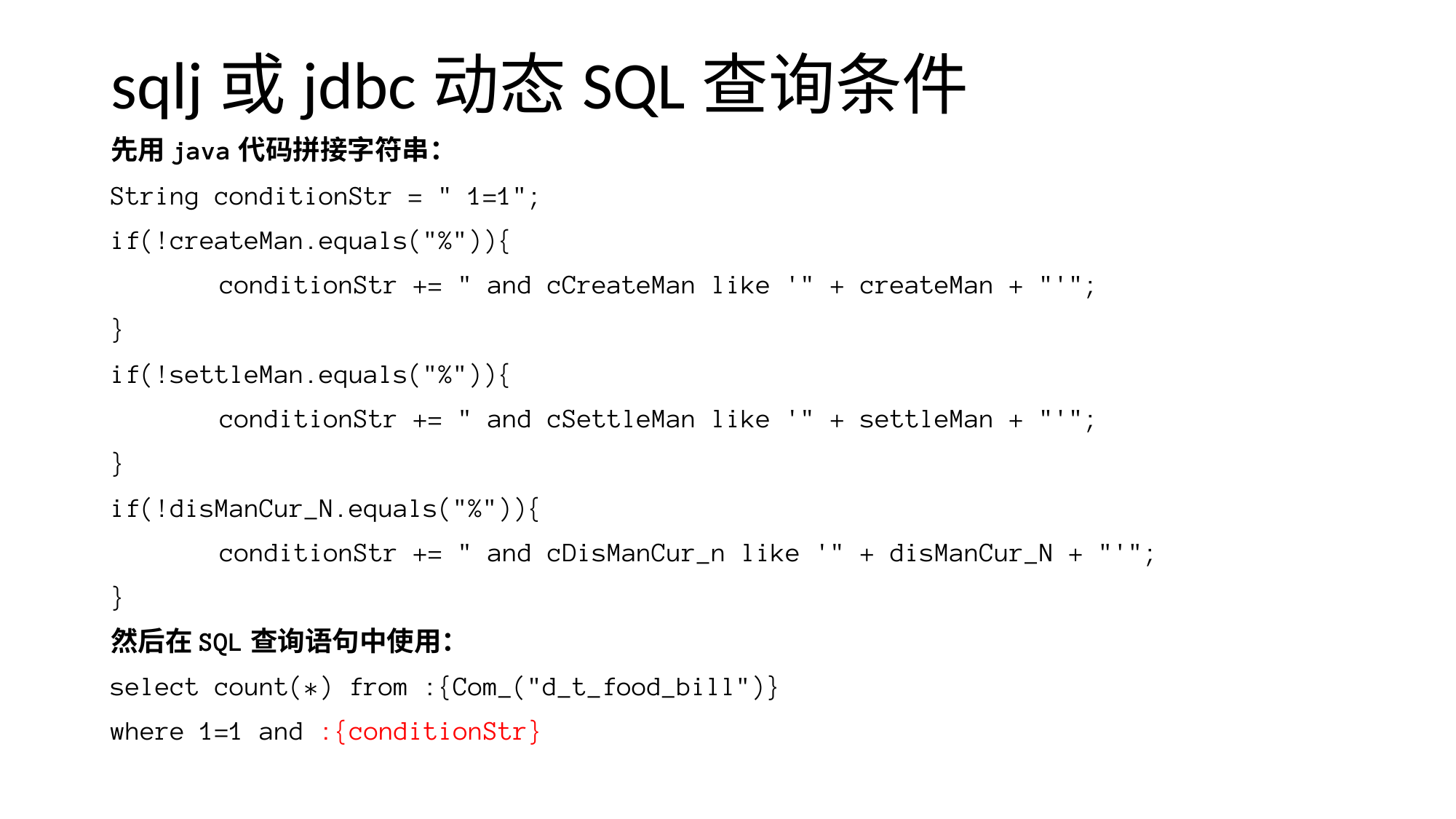

# sqlj或jdbc动态SQL查询条件
先用java代码拼接字符串：
String conditionStr = " 1=1";
if(!createMan.equals("%")){
	conditionStr += " and cCreateMan like '" + createMan + "'";
}
if(!settleMan.equals("%")){
	conditionStr += " and cSettleMan like '" + settleMan + "'";
}
if(!disManCur_N.equals("%")){
	conditionStr += " and cDisManCur_n like '" + disManCur_N + "'";
}
然后在SQL查询语句中使用：
select count(*) from :{Com_("d_t_food_bill")}
where 1=1 and :{conditionStr}